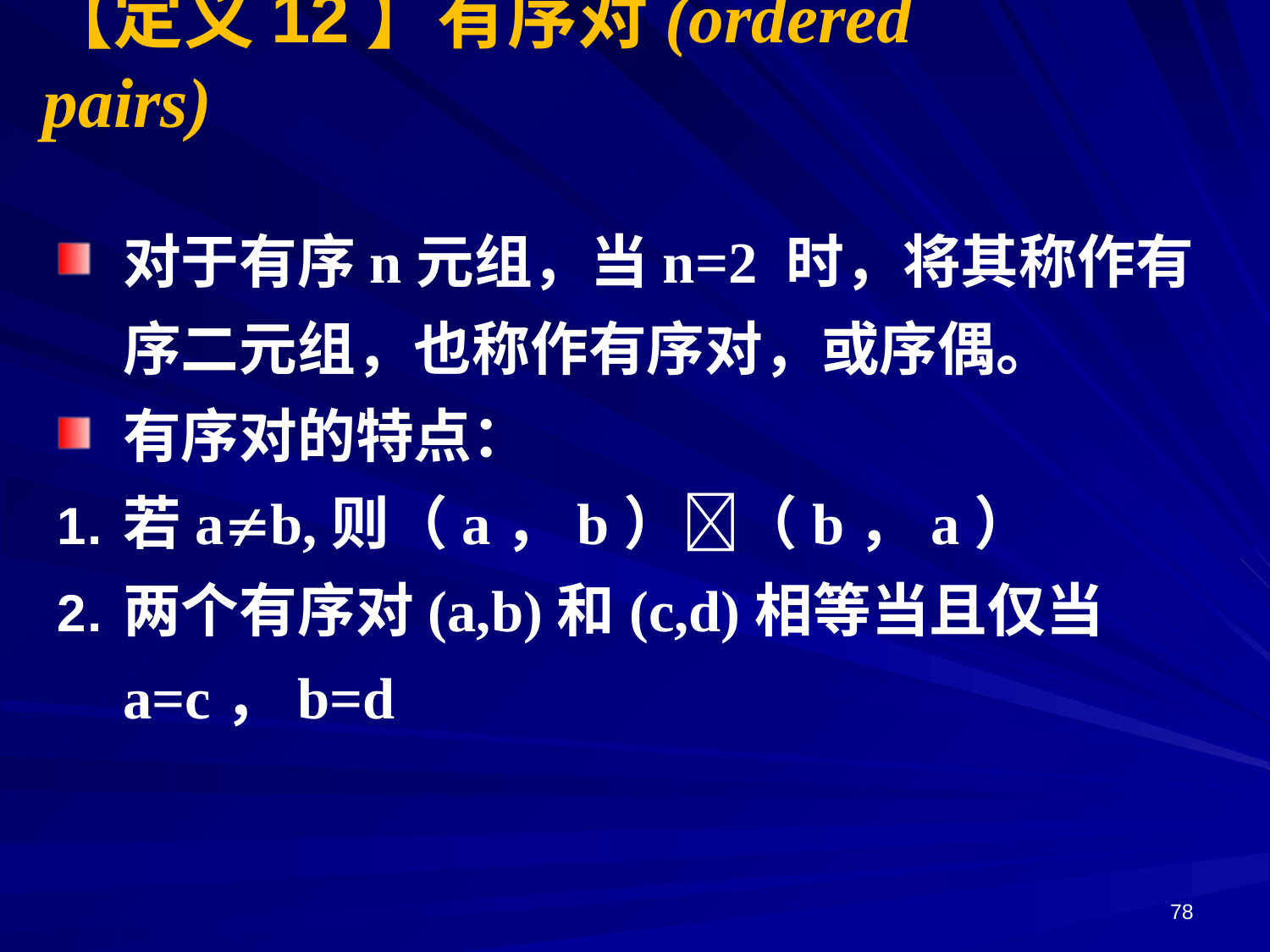

【定义12】有序对(ordered pairs)
对于有序n元组，当n=2 时，将其称作有序二元组，也称作有序对，或序偶。
有序对的特点：
若a≠b,则（a，b）≠（b，a）
两个有序对(a,b)和(c,d)相等当且仅当a=c，b=d
78